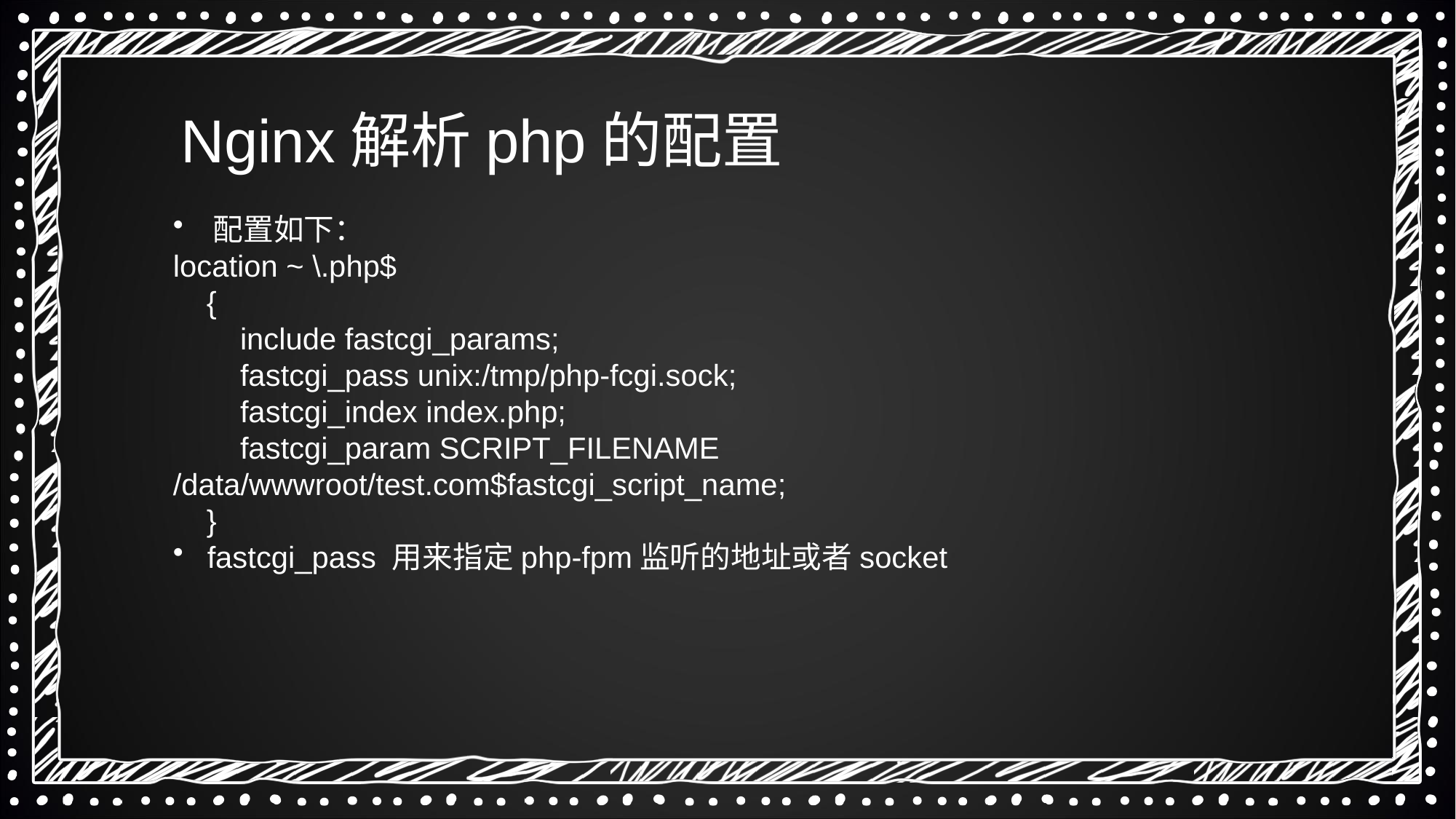

Nginx解析php的配置
 配置如下：
location ~ \.php$
    {
        include fastcgi_params;
        fastcgi_pass unix:/tmp/php-fcgi.sock;
        fastcgi_index index.php;
        fastcgi_param SCRIPT_FILENAME /data/wwwroot/test.com$fastcgi_script_name;
    }
 fastcgi_pass 用来指定php-fpm监听的地址或者socket